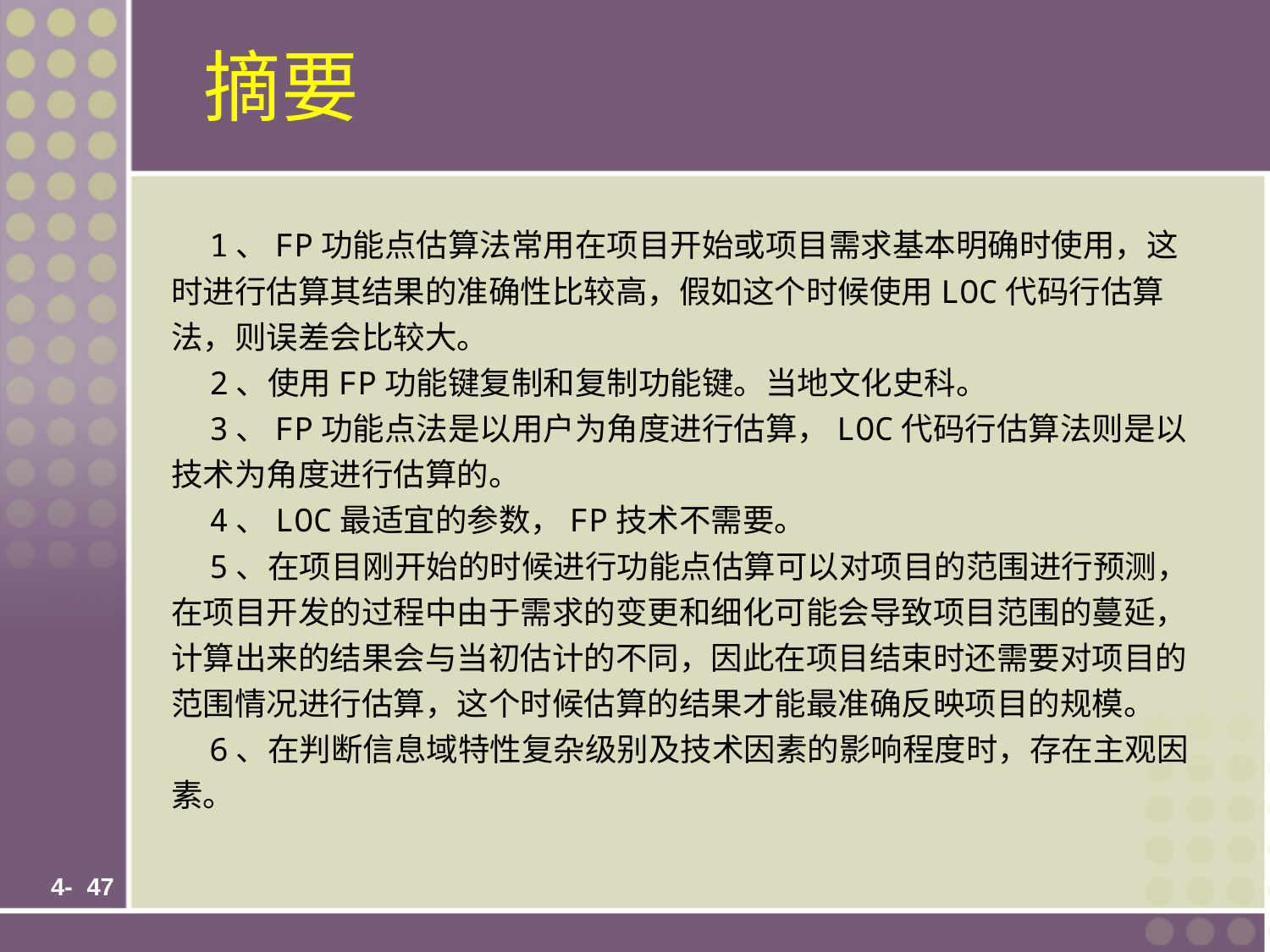

# 摘要
  1、FP功能点估算法常用在项目开始或项目需求基本明确时使用，这时进行估算其结果的准确性比较高，假如这个时候使用LOC代码行估算法，则误差会比较大。
  2、使用FP功能键复制和复制功能键。当地文化史科。
  3、FP功能点法是以用户为角度进行估算，LOC代码行估算法则是以技术为角度进行估算的。
  4、LOC最适宜的参数，FP技术不需要。
  5、在项目刚开始的时候进行功能点估算可以对项目的范围进行预测，在项目开发的过程中由于需求的变更和细化可能会导致项目范围的蔓延，计算出来的结果会与当初估计的不同，因此在项目结束时还需要对项目的范围情况进行估算，这个时候估算的结果才能最准确反映项目的规模。
  6、在判断信息域特性复杂级别及技术因素的影响程度时，存在主观因素。

  4-  47